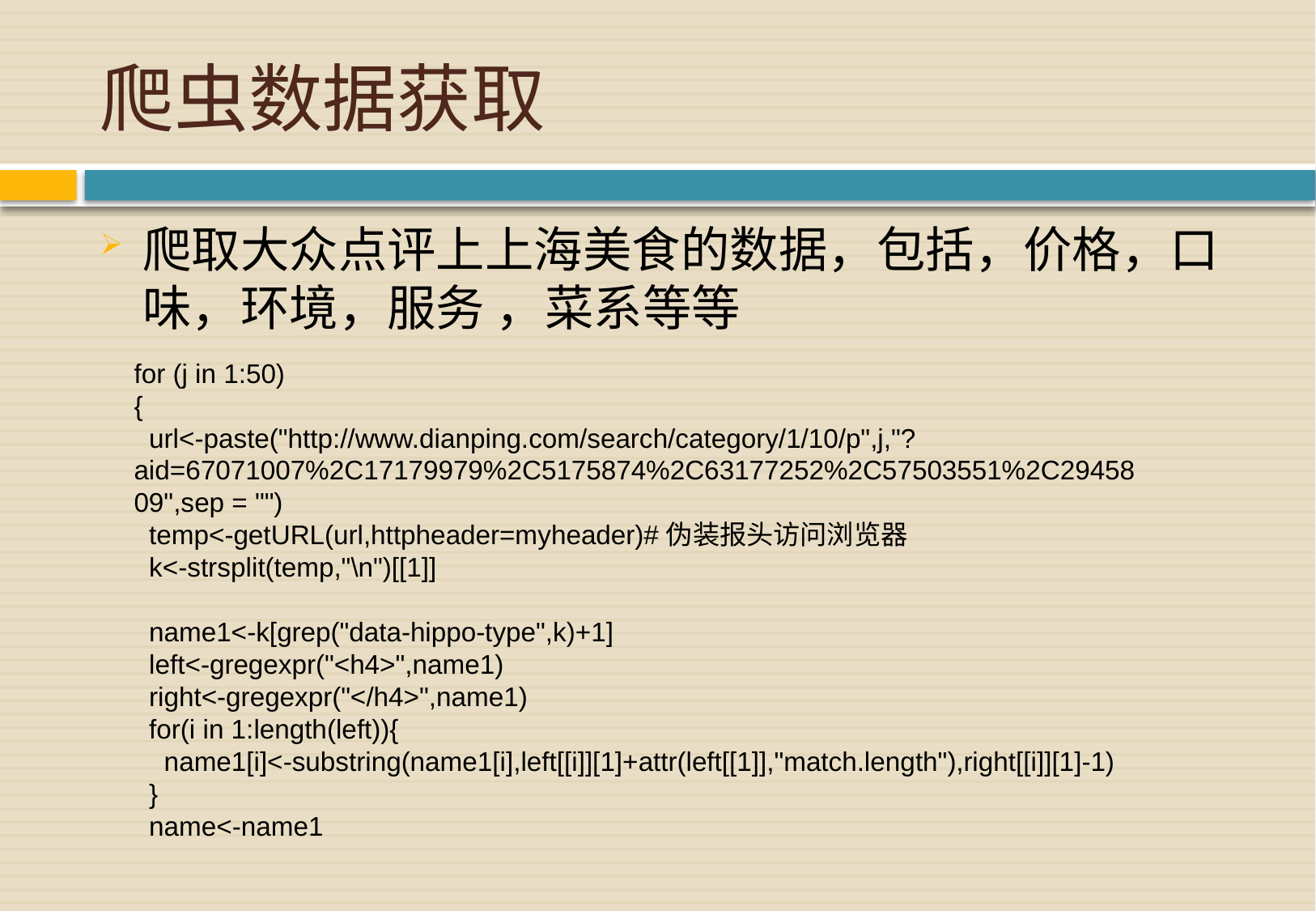

# 爬虫数据获取
爬取大众点评上上海美食的数据，包括，价格，口味，环境，服务 ，菜系等等

for (j in 1:50)
{
  url<-paste("http://www.dianping.com/search/category/1/10/p",j,"?aid=67071007%2C17179979%2C5175874%2C63177252%2C57503551%2C2945809",sep = "")
  temp<-getURL(url,httpheader=myheader)#伪装报头访问浏览器
  k<-strsplit(temp,"\n")[[1]]

  name1<-k[grep("data-hippo-type",k)+1]
  left<-gregexpr("<h4>",name1)
  right<-gregexpr("</h4>",name1)
  for(i in 1:length(left)){
    name1[i]<-substring(name1[i],left[[i]][1]+attr(left[[1]],"match.length"),right[[i]][1]-1)
  }
  name<-name1